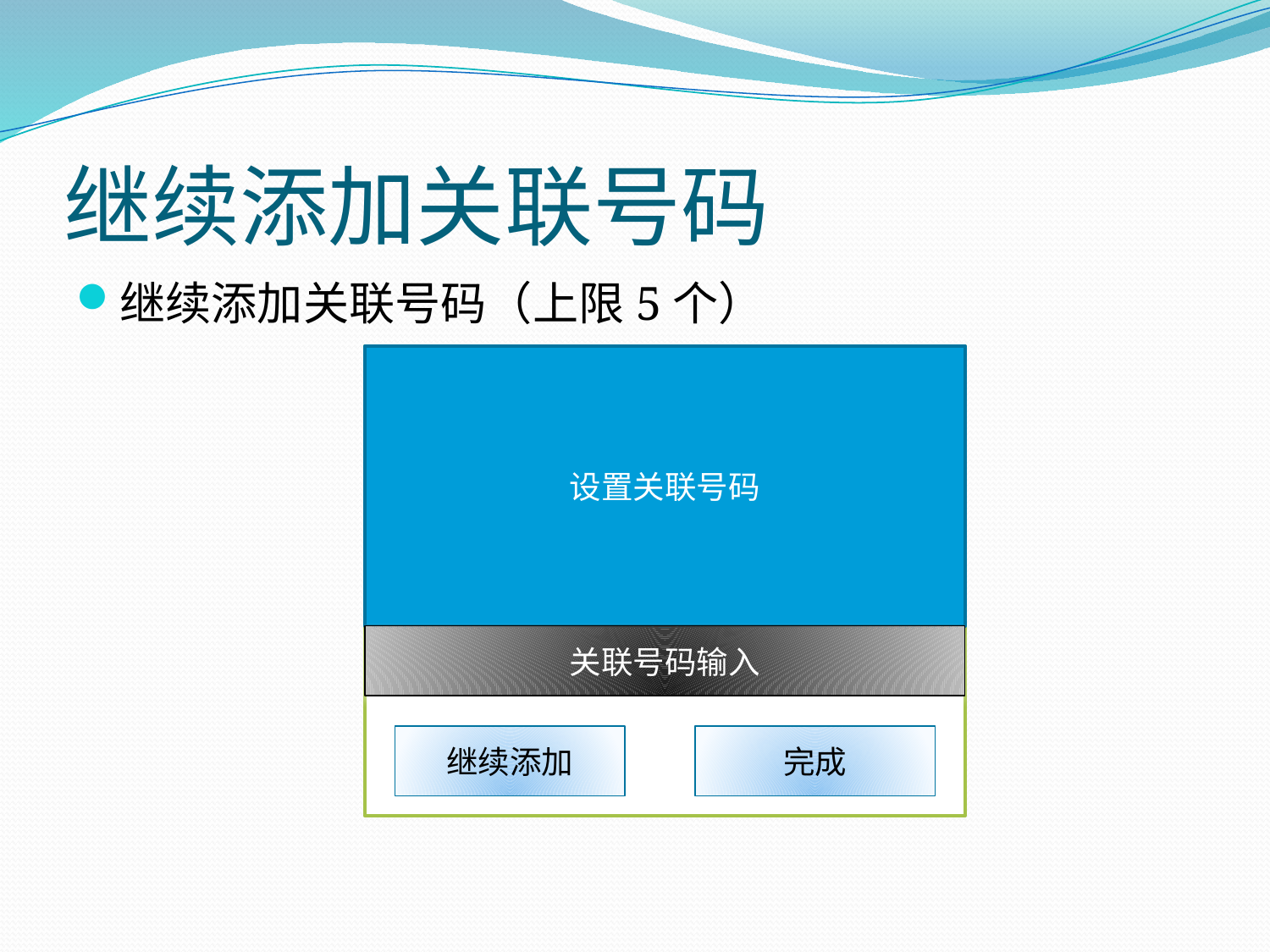

# 继续添加关联号码
继续添加关联号码（上限5个）

设置关联号码
关联号码输入
继续添加
完成